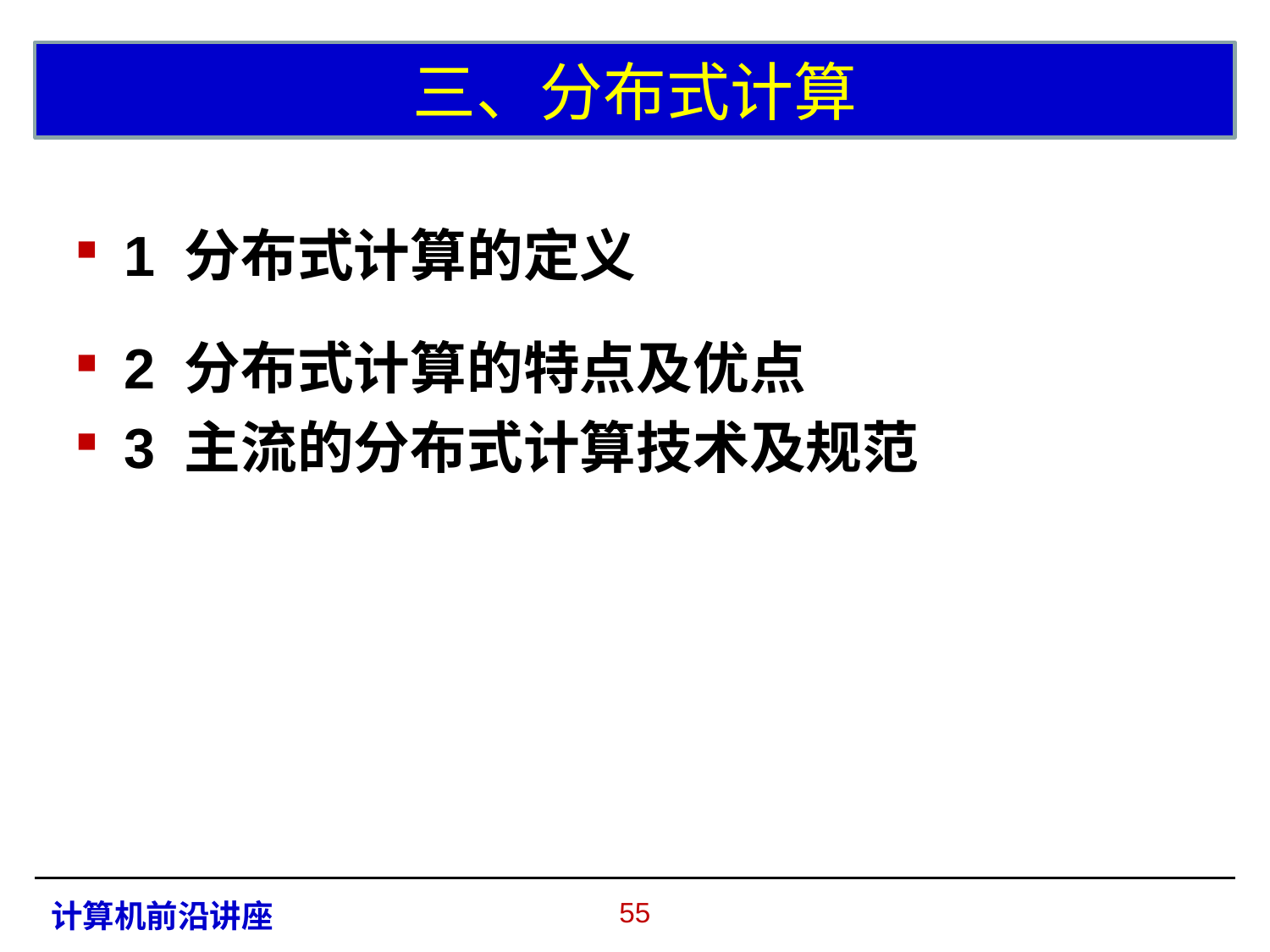

# 三、分布式计算
1 分布式计算的定义
2 分布式计算的特点及优点
3 主流的分布式计算技术及规范
55